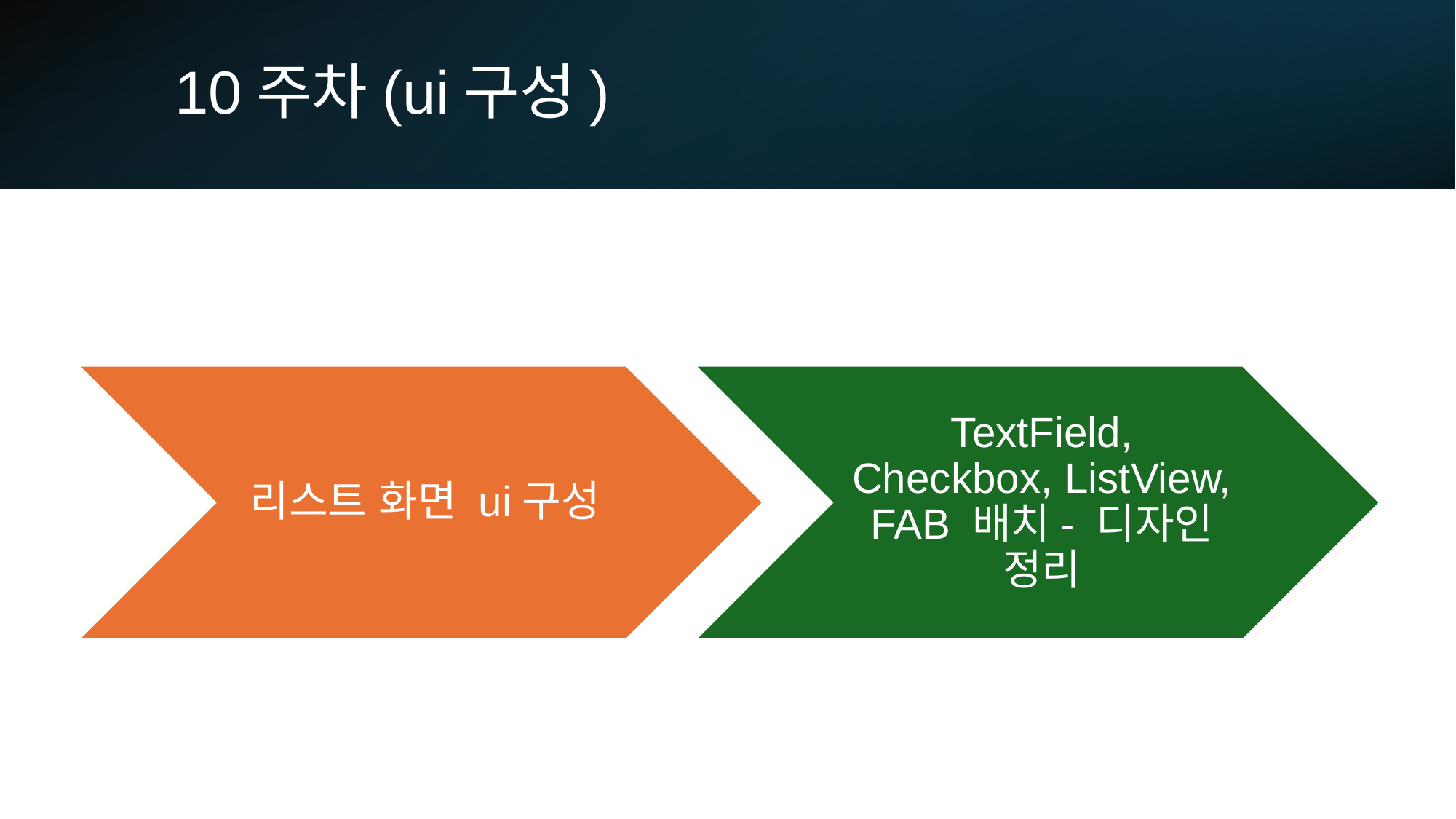

# 10주차(ui구성)
리스트 화면 ui구성
TextField, Checkbox, ListView, FAB 배치- 디자인 정리